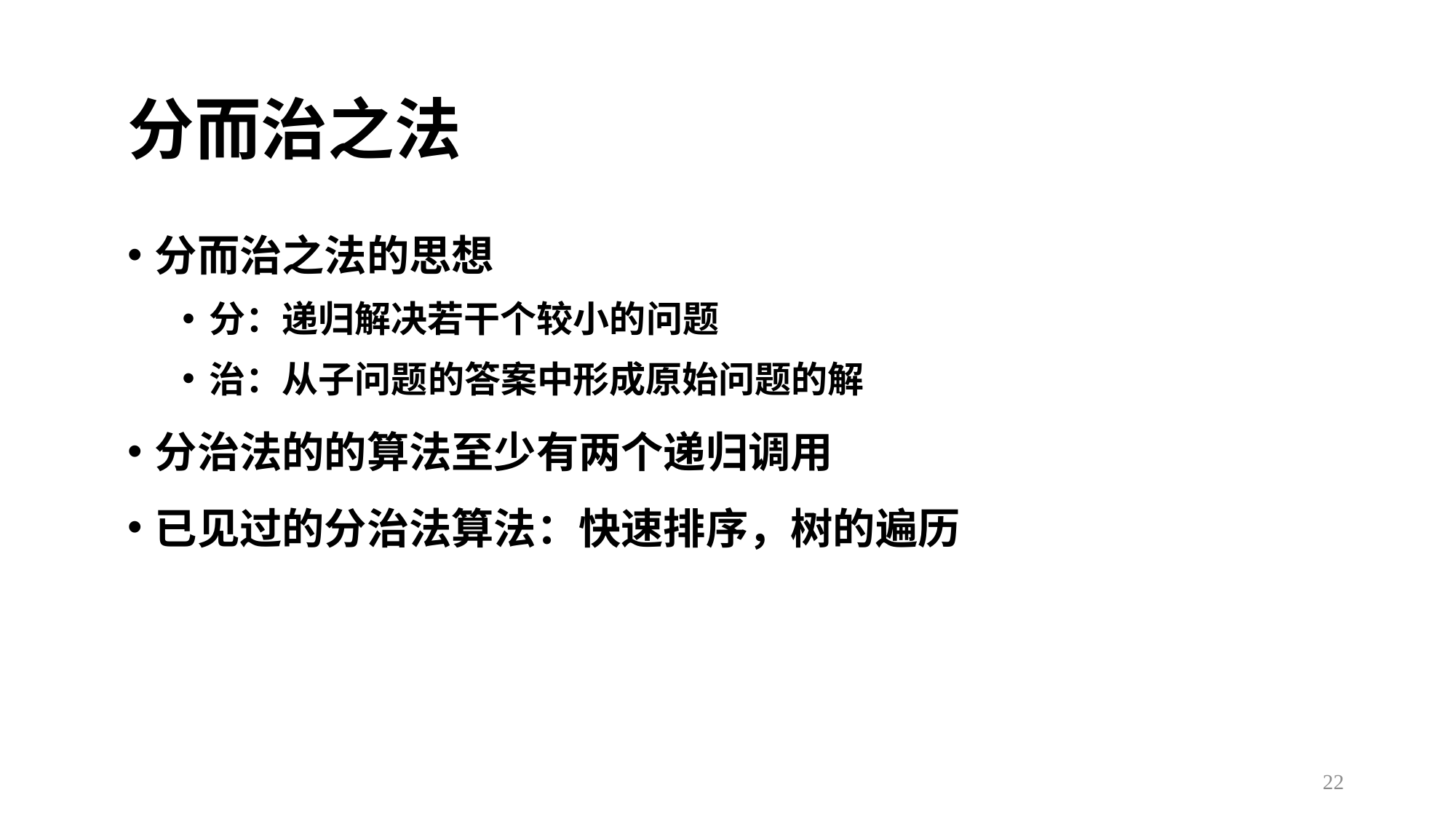

# 分而治之法
分而治之法的思想
分：递归解决若干个较小的问题
治：从子问题的答案中形成原始问题的解
分治法的的算法至少有两个递归调用
已见过的分治法算法：快速排序，树的遍历
22